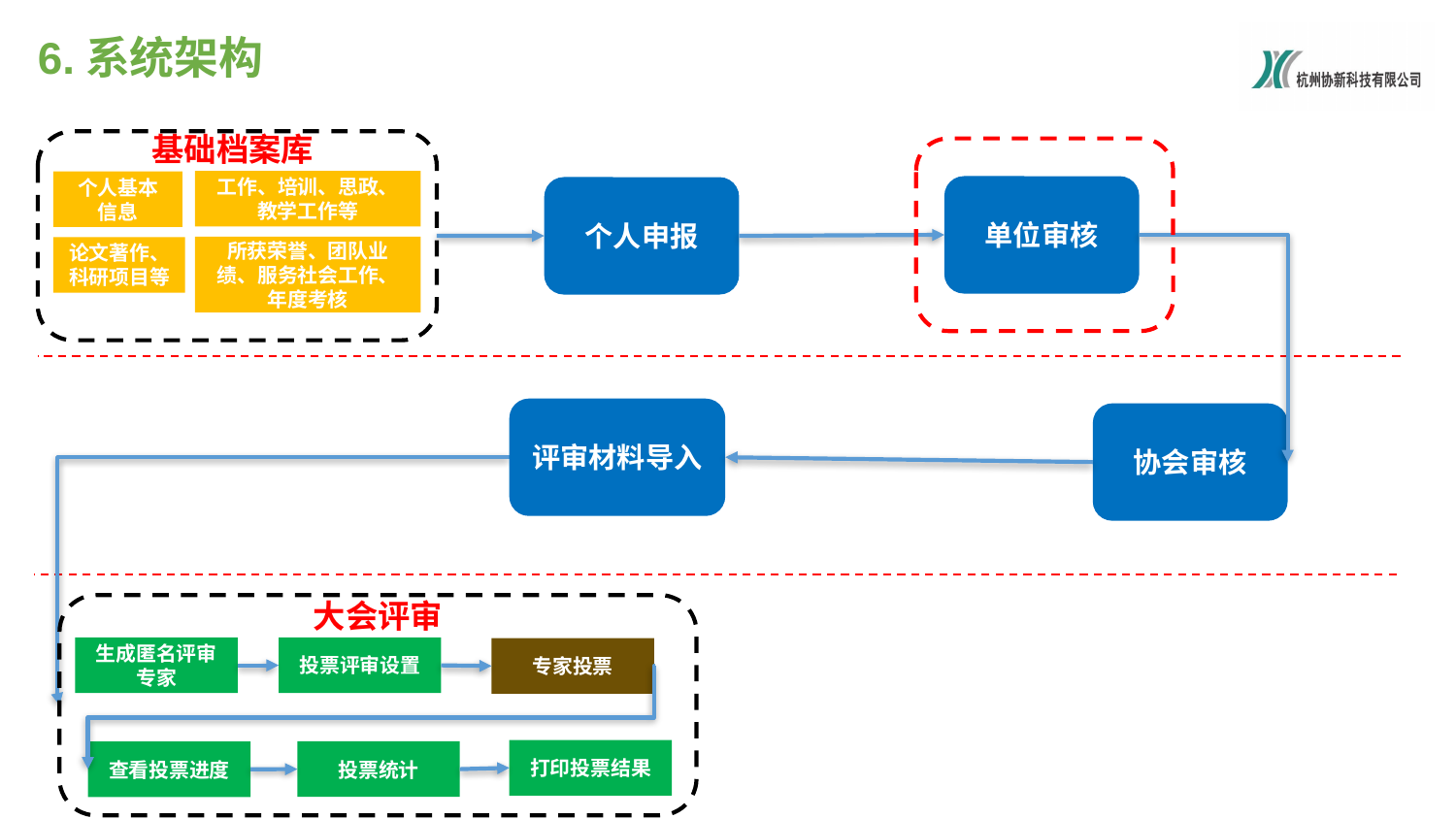

# 6.系统架构
基础档案库

工作、培训、思政、教学工作等
个人基本信息
单位审核
个人申报
所获荣誉、团队业绩、服务社会工作、年度考核
论文著作、科研项目等
评审材料导入
协会审核
大会评审

生成匿名评审专家
投票评审设置
专家投票
打印投票结果
投票统计
查看投票进度